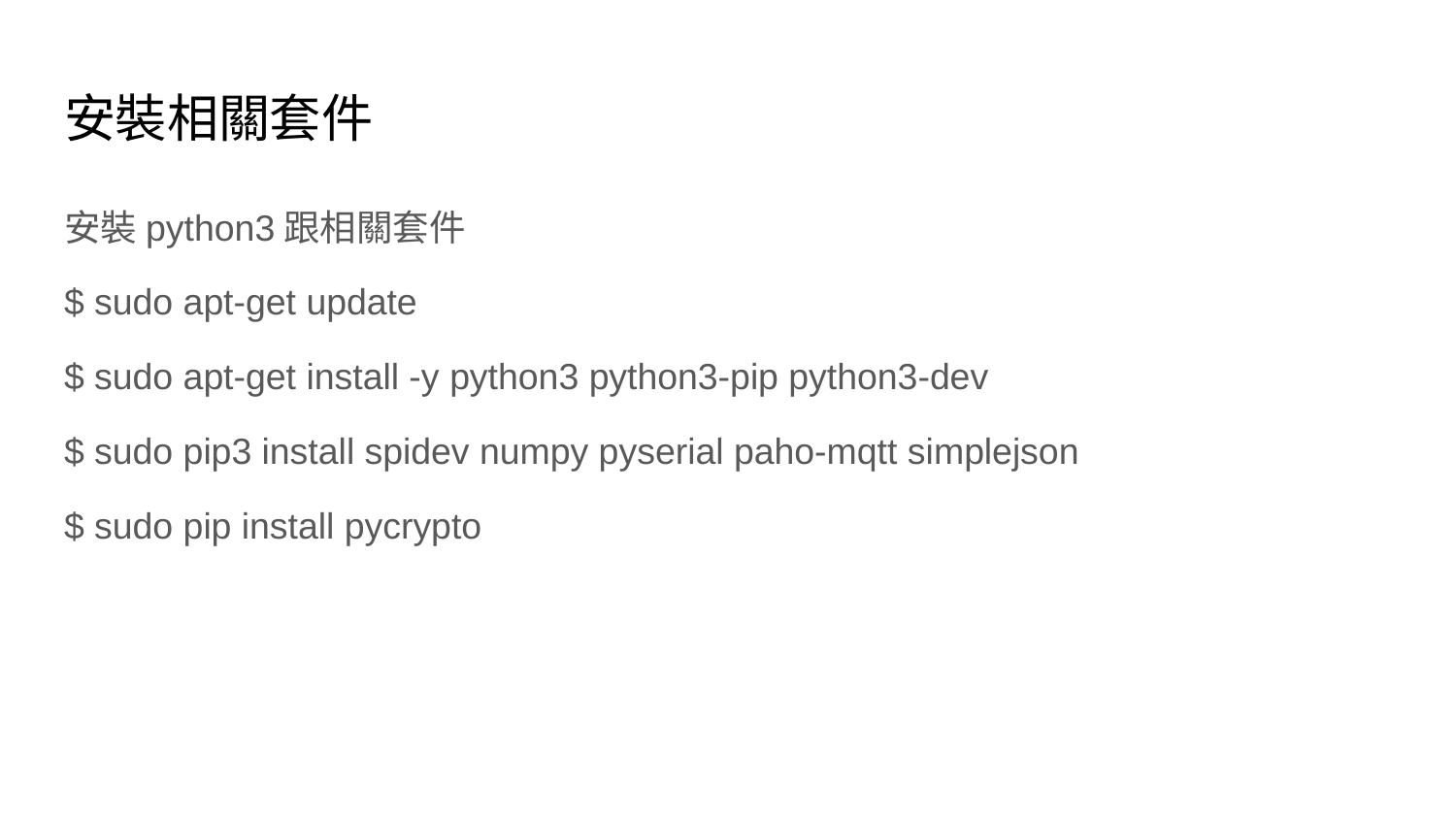

# 安裝相關套件
安裝python3跟相關套件
$ sudo apt-get update
$ sudo apt-get install -y python3 python3-pip python3-dev
$ sudo pip3 install spidev numpy pyserial paho-mqtt simplejson
$ sudo pip install pycrypto